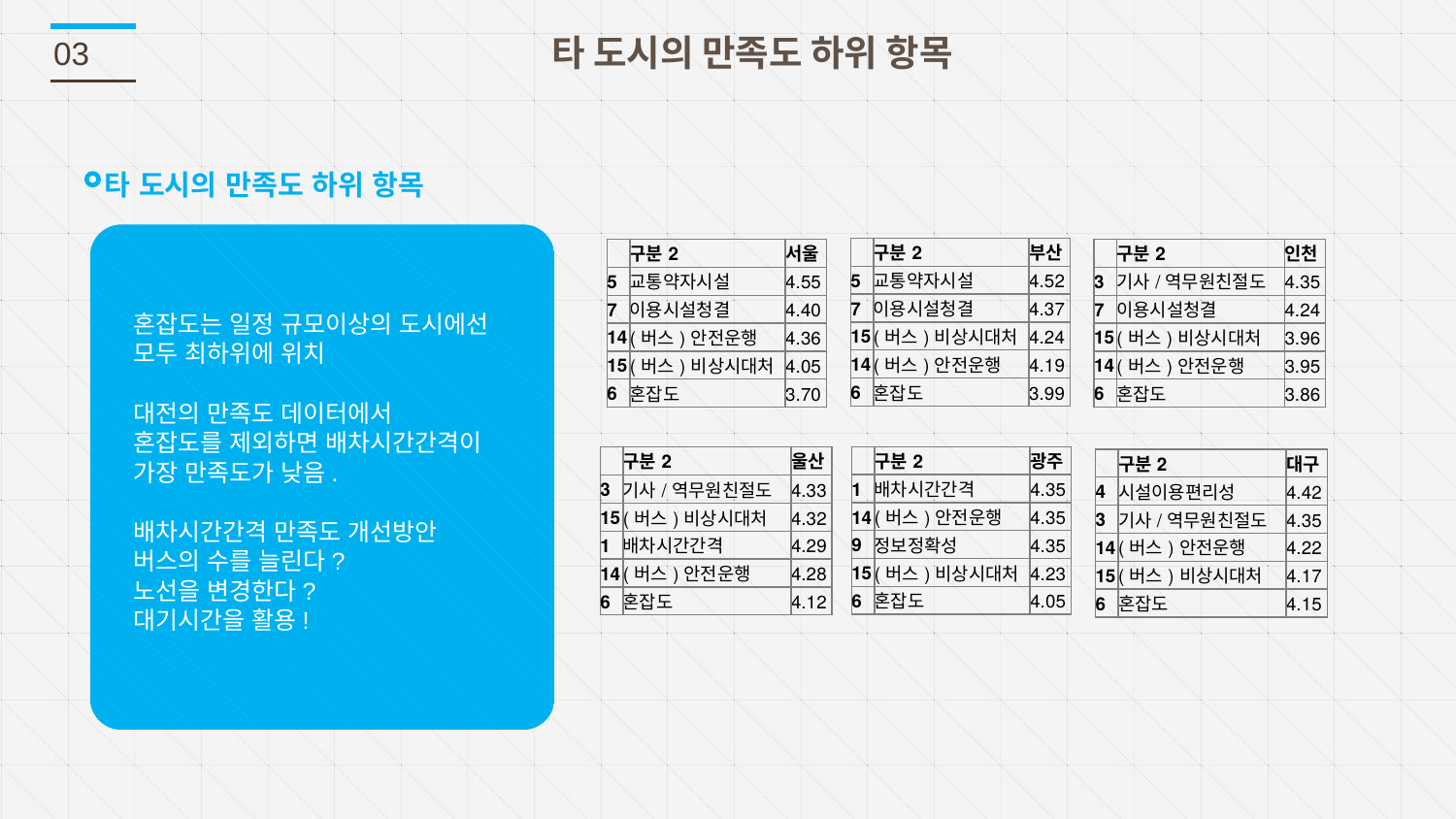

타 도시의 만족도 하위 항목
03
타 도시의 만족도 하위 항목

혼잡도는 일정 규모이상의 도시에선
모두 최하위에 위치

대전의 만족도 데이터에서
혼잡도를 제외하면 배차시간간격이
가장 만족도가 낮음.

배차시간간격 만족도 개선방안
버스의 수를 늘린다?
노선을 변경한다?
대기시간을 활용!

|  | 구분2 | 부산 |
| --- | --- | --- |
| 5 | 교통약자시설 | 4.52 |
| 7 | 이용시설청결 | 4.37 |
| 15 | (버스)비상시대처 | 4.24 |
| 14 | (버스)안전운행 | 4.19 |
| 6 | 혼잡도 | 3.99 |
|  | 구분2 | 서울 |
| --- | --- | --- |
| 5 | 교통약자시설 | 4.55 |
| 7 | 이용시설청결 | 4.40 |
| 14 | (버스)안전운행 | 4.36 |
| 15 | (버스)비상시대처 | 4.05 |
| 6 | 혼잡도 | 3.70 |
|  | 구분2 | 인천 |
| --- | --- | --- |
| 3 | 기사/역무원친절도 | 4.35 |
| 7 | 이용시설청결 | 4.24 |
| 15 | (버스)비상시대처 | 3.96 |
| 14 | (버스)안전운행 | 3.95 |
| 6 | 혼잡도 | 3.86 |
|  | 구분2 | 광주 |
| --- | --- | --- |
| 1 | 배차시간간격 | 4.35 |
| 14 | (버스)안전운행 | 4.35 |
| 9 | 정보정확성 | 4.35 |
| 15 | (버스)비상시대처 | 4.23 |
| 6 | 혼잡도 | 4.05 |
|  | 구분2 | 울산 |
| --- | --- | --- |
| 3 | 기사/역무원친절도 | 4.33 |
| 15 | (버스)비상시대처 | 4.32 |
| 1 | 배차시간간격 | 4.29 |
| 14 | (버스)안전운행 | 4.28 |
| 6 | 혼잡도 | 4.12 |
|  | 구분2 | 대구 |
| --- | --- | --- |
| 4 | 시설이용편리성 | 4.42 |
| 3 | 기사/역무원친절도 | 4.35 |
| 14 | (버스)안전운행 | 4.22 |
| 15 | (버스)비상시대처 | 4.17 |
| 6 | 혼잡도 | 4.15 |